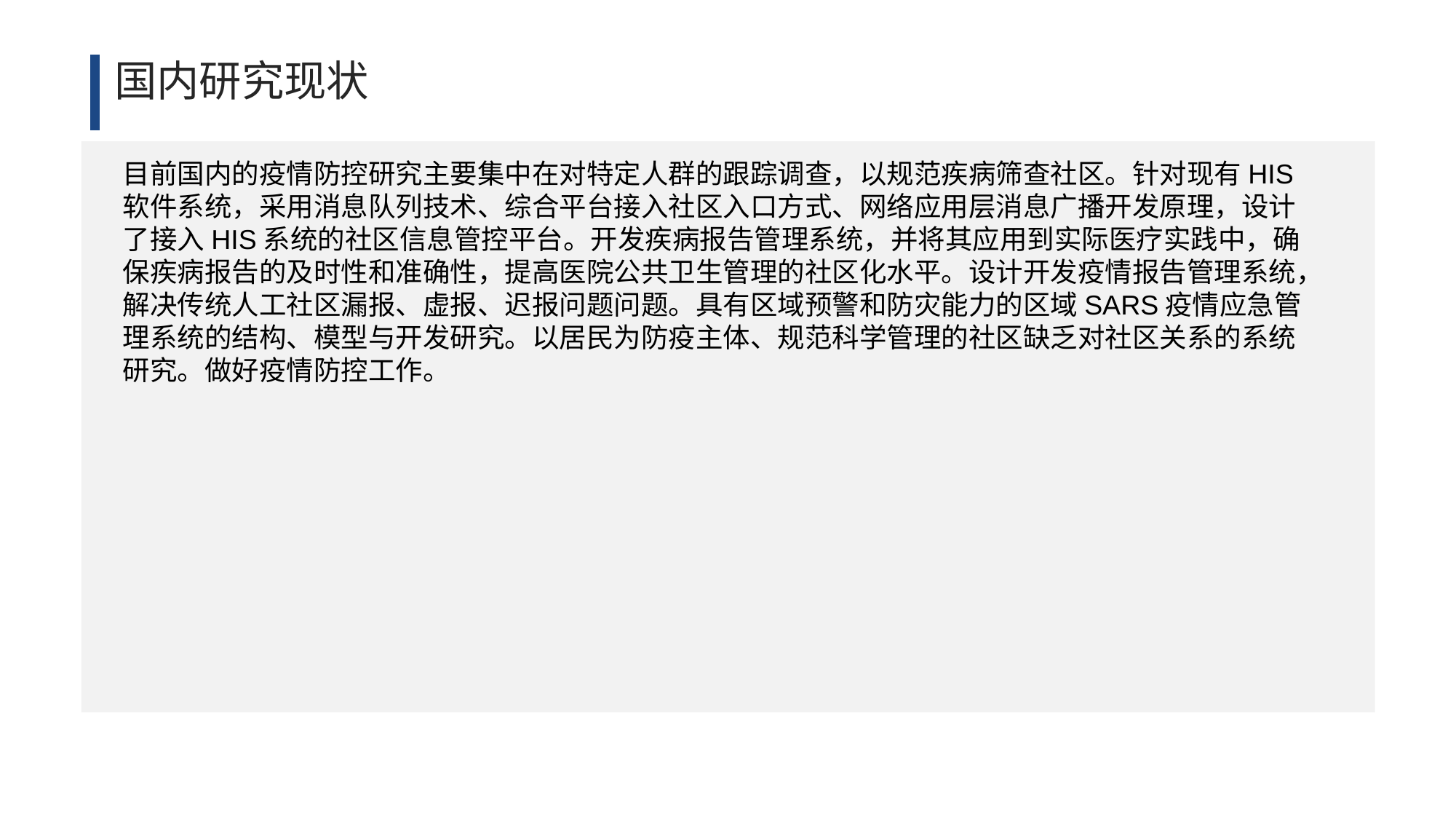

国内研究现状

目前国内的疫情防控研究主要集中在对特定人群的跟踪调查，以规范疾病筛查社区。针对现有HIS软件系统，采用消息队列技术、综合平台接入社区入口方式、网络应用层消息广播开发原理，设计了接入HIS系统的社区信息管控平台。开发疾病报告管理系统，并将其应用到实际医疗实践中，确保疾病报告的及时性和准确性，提高医院公共卫生管理的社区化水平。设计开发疫情报告管理系统，解决传统人工社区漏报、虚报、迟报问题问题。具有区域预警和防灾能力的区域SARS疫情应急管理系统的结构、模型与开发研究。以居民为防疫主体、规范科学管理的社区缺乏对社区关系的系统研究。做好疫情防控工作。